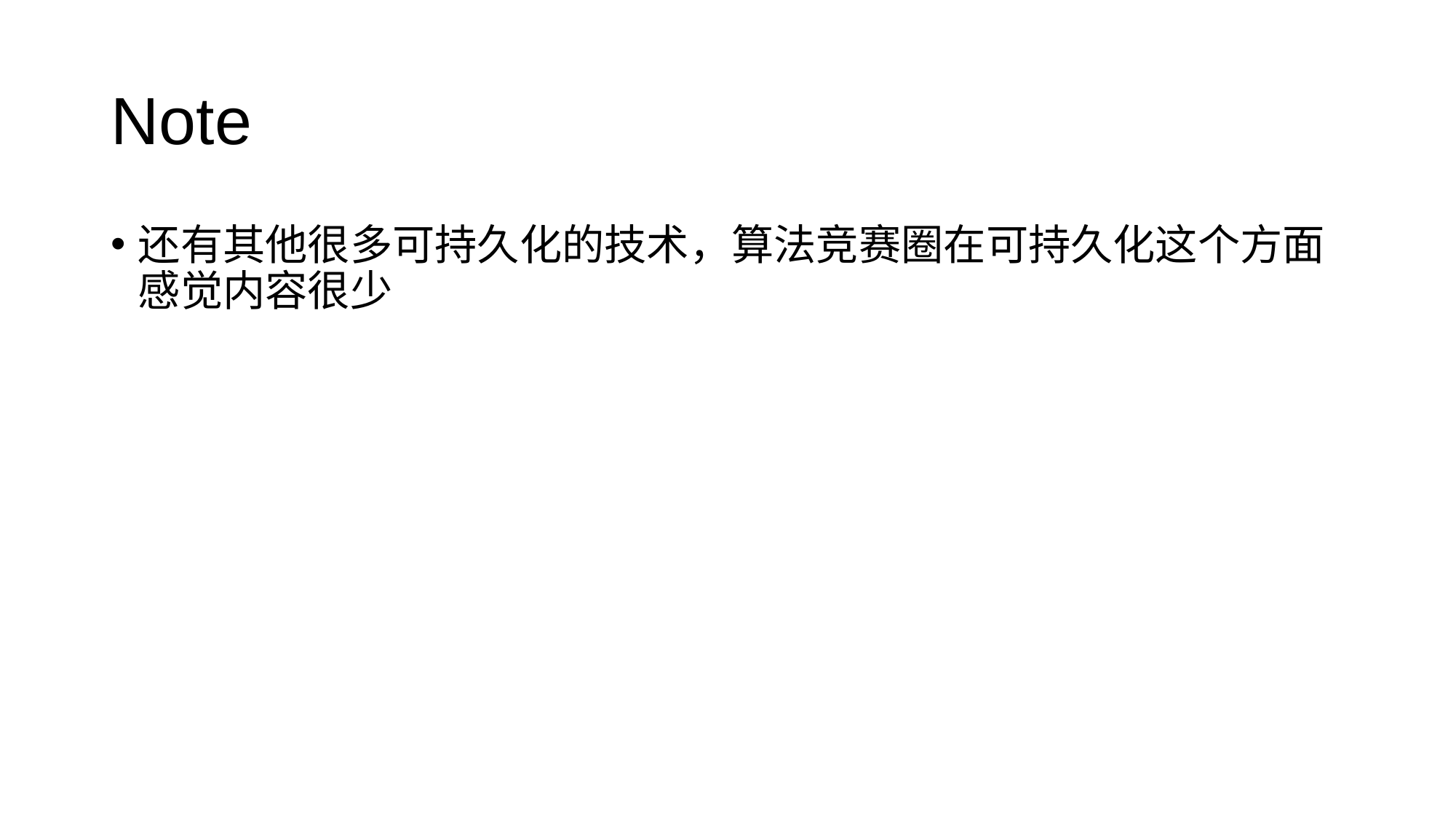

# Note
还有其他很多可持久化的技术，算法竞赛圈在可持久化这个方面感觉内容很少